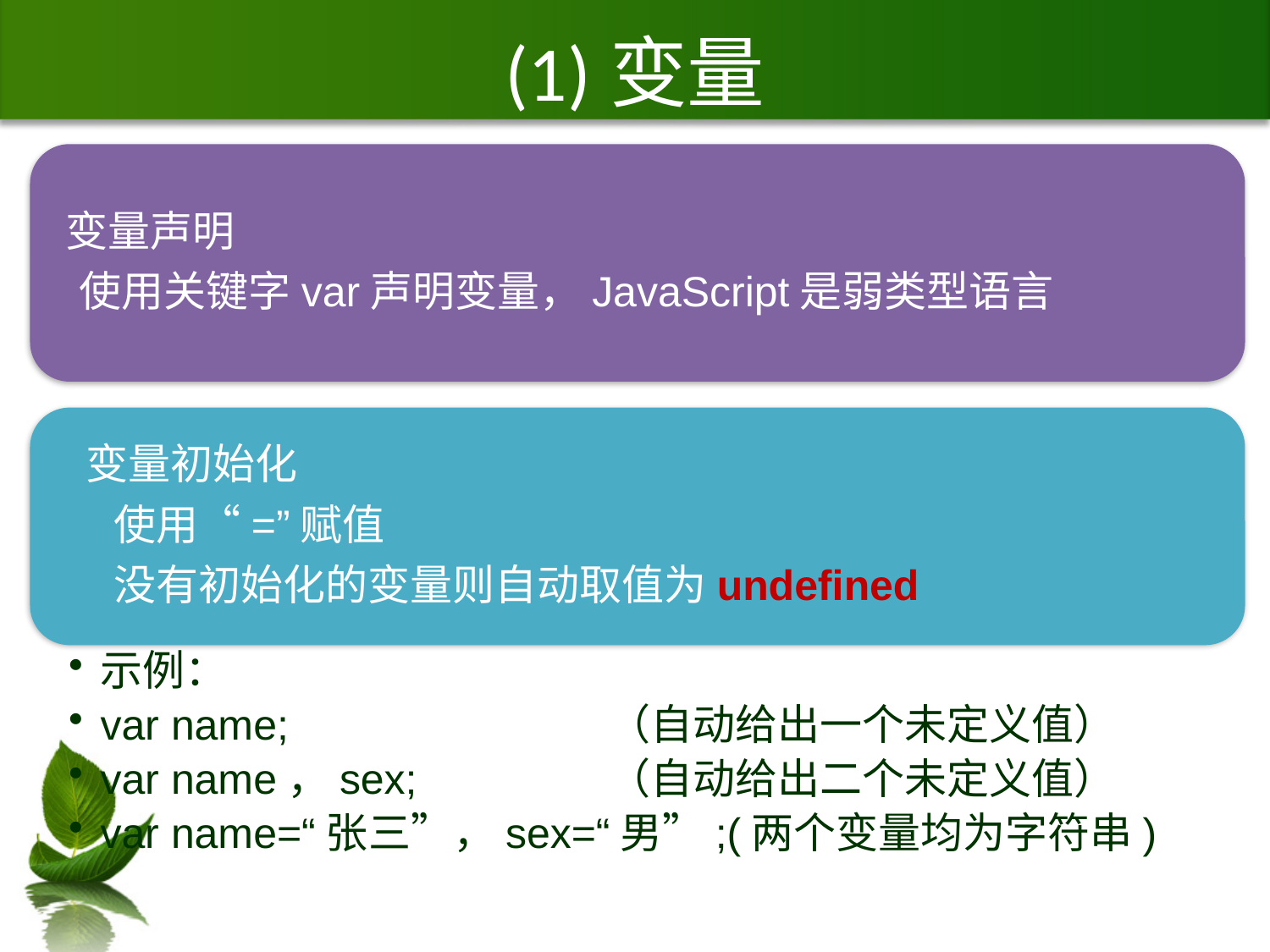

# (1)变量
变量声明
      使用关键字var声明变量，JavaScript是弱类型语言
 变量初始化
    使用“=”赋值
    没有初始化的变量则自动取值为undefined
示例：
var name;  			（自动给出一个未定义值）
var name，sex; 		（自动给出二个未定义值）
var name=“张三”，sex=“男”;(两个变量均为字符串)